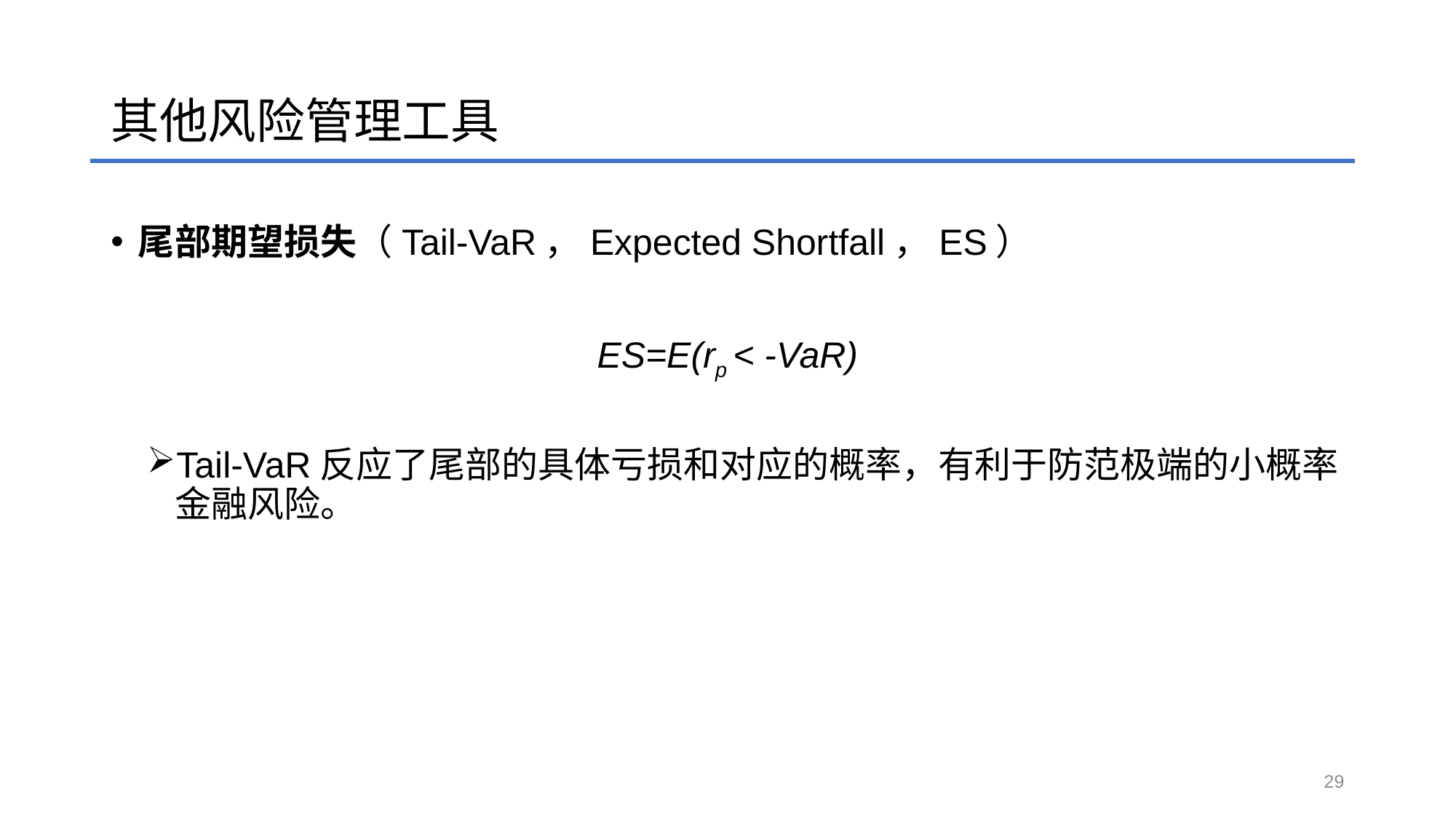

# 其他风险管理工具
尾部期望损失（Tail-VaR，Expected Shortfall，ES）

ES=E(rp < -VaR)

Tail-VaR反应了尾部的具体亏损和对应的概率，有利于防范极端的小概率金融风险。
29